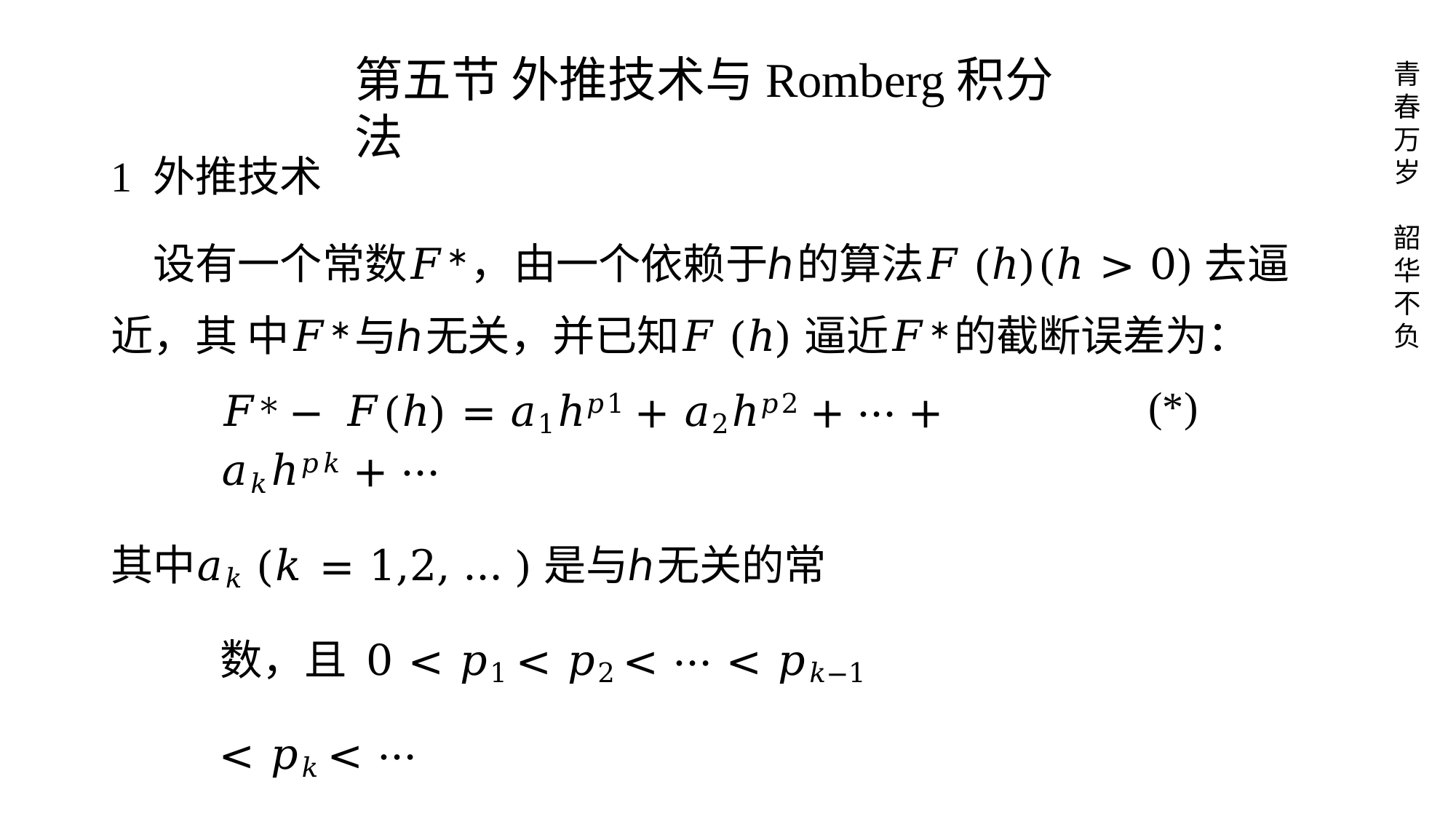

# 第五节 外推技术与Romberg积分法
青 春 万 岁
1 外推技术
设有一个常数𝐹∗，由一个依赖于ℎ的算法𝐹(ℎ)(ℎ > 0)去逼近，其 中𝐹∗与ℎ无关，并已知𝐹(ℎ)逼近𝐹∗的截断误差为：
韶 华 不 负
𝐹∗ − 𝐹(ℎ) = 𝑎1ℎ𝑝1 + 𝑎2ℎ𝑝2 + ⋯ + 𝑎𝑘ℎ𝑝𝑘 + ⋯
其中𝑎𝑘(𝑘 = 1,2, … )是与ℎ无关的常数，且 0 < 𝑝1 < 𝑝2 < ⋯ < 𝑝𝑘−1 < 𝑝𝑘 < ⋯
也就是说， 𝐹(ℎ)逼近𝐹∗的误差阶是ℎ𝑝1。
(*)